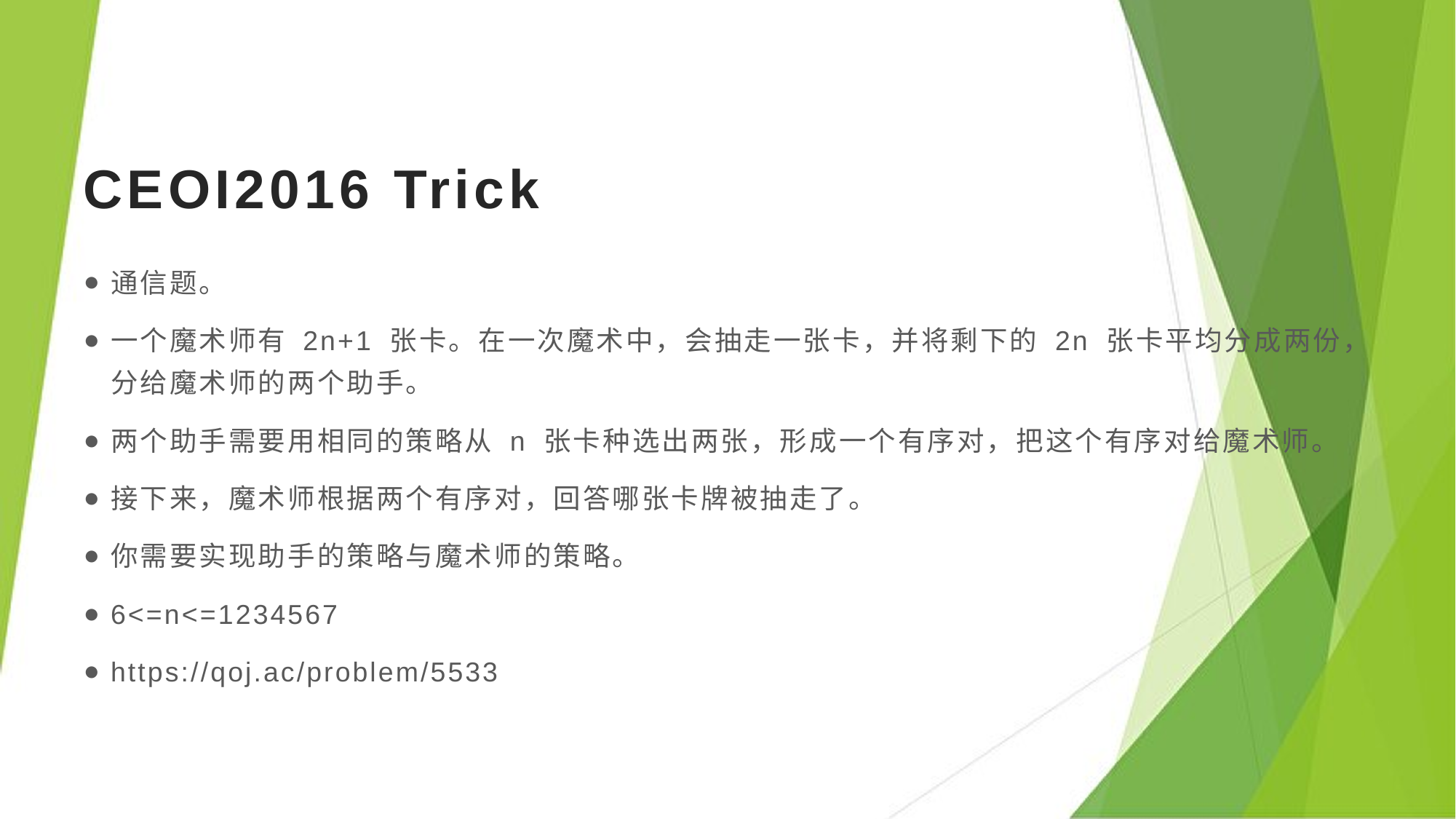

# CEOI2016 Trick
通信题。
一个魔术师有 2n+1 张卡。在一次魔术中，会抽走一张卡，并将剩下的 2n 张卡平均分成两份，分给魔术师的两个助手。
两个助手需要用相同的策略从 n 张卡种选出两张，形成一个有序对，把这个有序对给魔术师。
接下来，魔术师根据两个有序对，回答哪张卡牌被抽走了。
你需要实现助手的策略与魔术师的策略。
6<=n<=1234567
https://qoj.ac/problem/5533